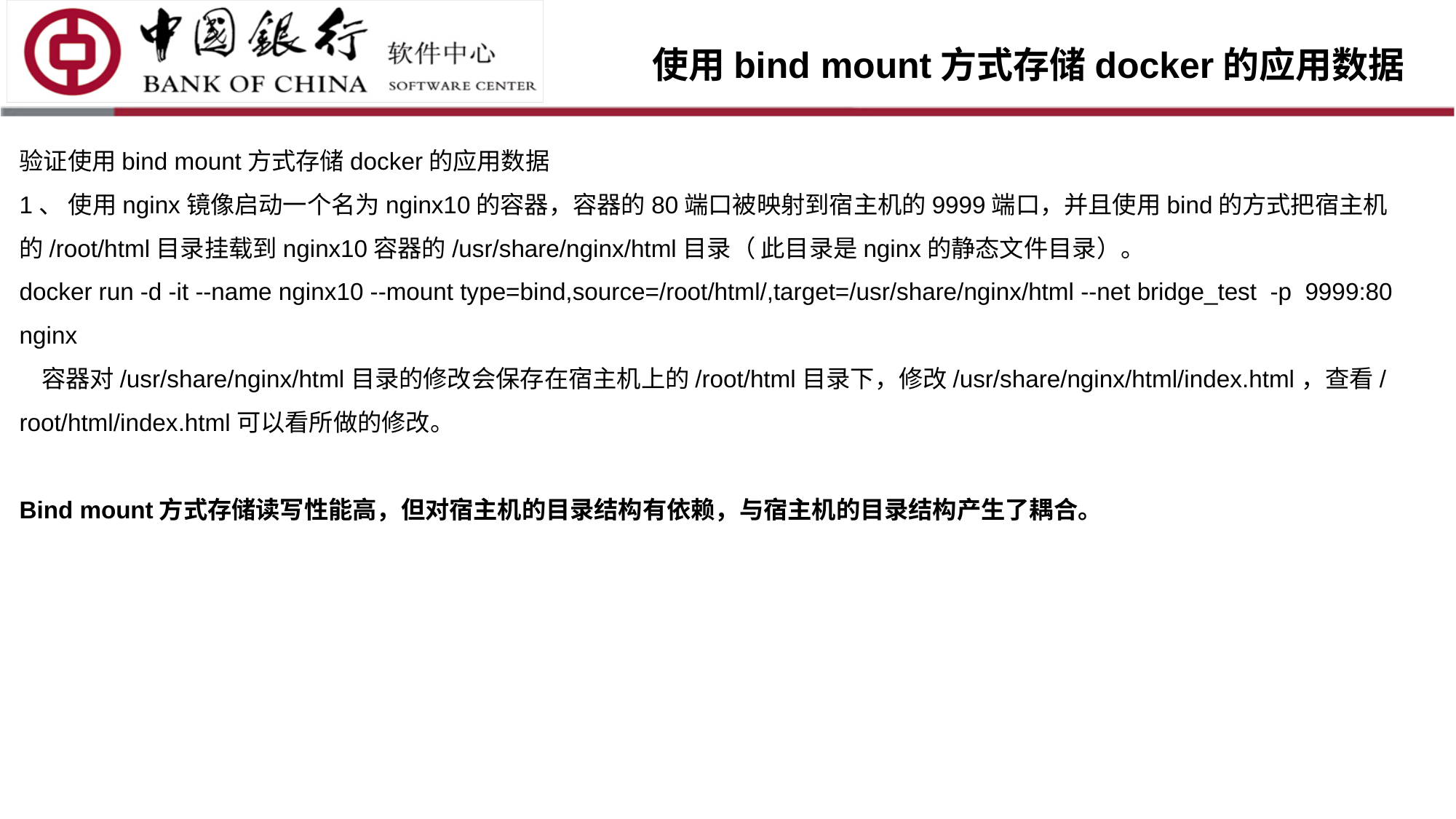

使用bind mount方式存储docker的应用数据
验证使用bind mount方式存储docker的应用数据
1、 使用nginx镜像启动一个名为nginx10的容器，容器的80端口被映射到宿主机的9999端口，并且使用bind的方式把宿主机的/root/html目录挂载到nginx10容器的/usr/share/nginx/html目录（ 此目录是nginx的静态文件目录）。
docker run -d -it --name nginx10 --mount type=bind,source=/root/html/,target=/usr/share/nginx/html --net bridge_test  -p  9999:80  nginx
   容器对/usr/share/nginx/html目录的修改会保存在宿主机上的/root/html目录下，修改/usr/share/nginx/html/index.html，查看/root/html/index.html可以看所做的修改。

Bind mount方式存储读写性能高，但对宿主机的目录结构有依赖，与宿主机的目录结构产生了耦合。